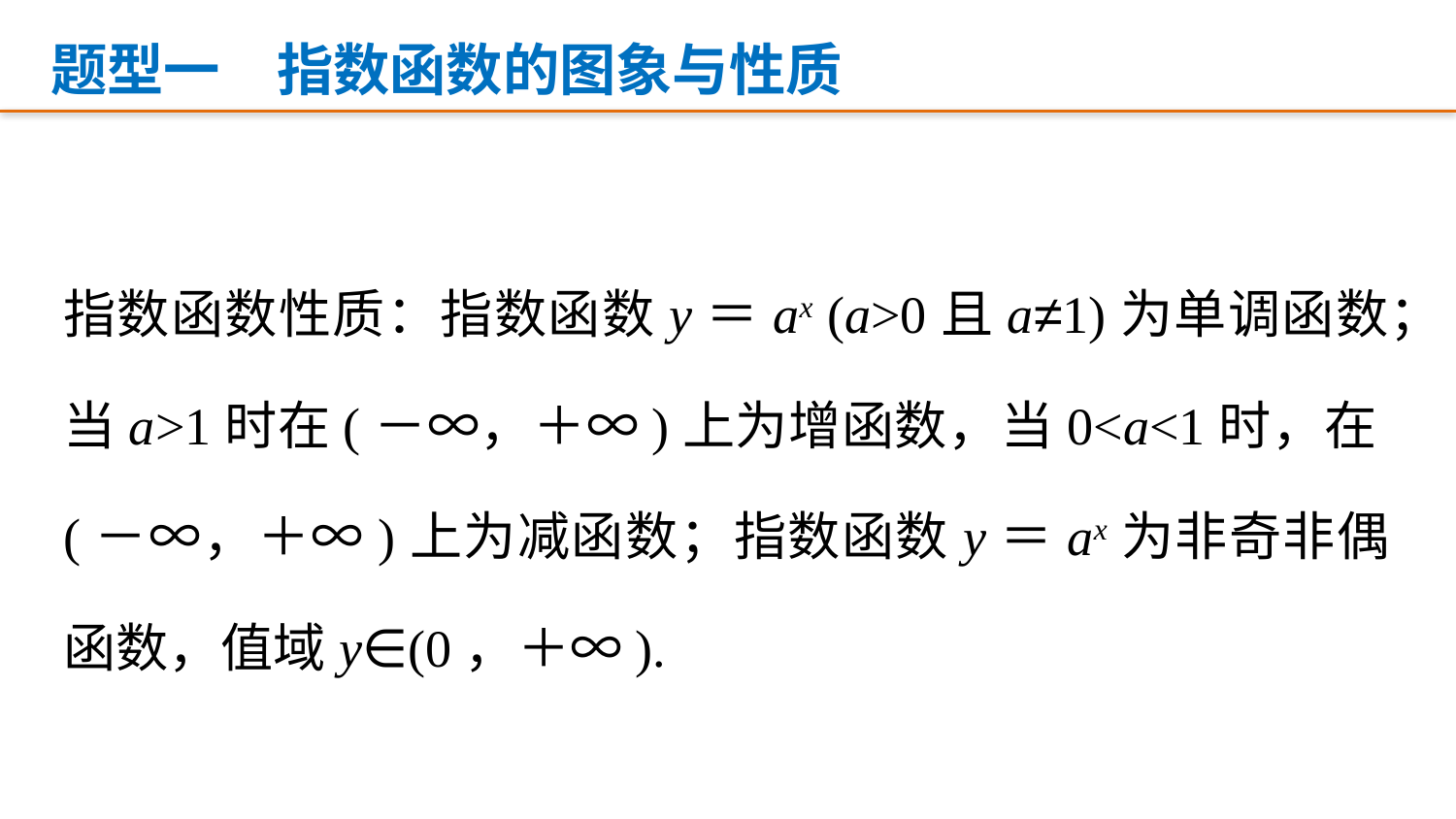

题型一　指数函数的图象与性质
指数函数性质：指数函数y＝ax (a>0且a≠1)为单调函数；当a>1时在(－∞，＋∞)上为增函数，当0<a<1时，在(－∞，＋∞)上为减函数；指数函数y＝ax为非奇非偶函数，值域y∈(0，＋∞).